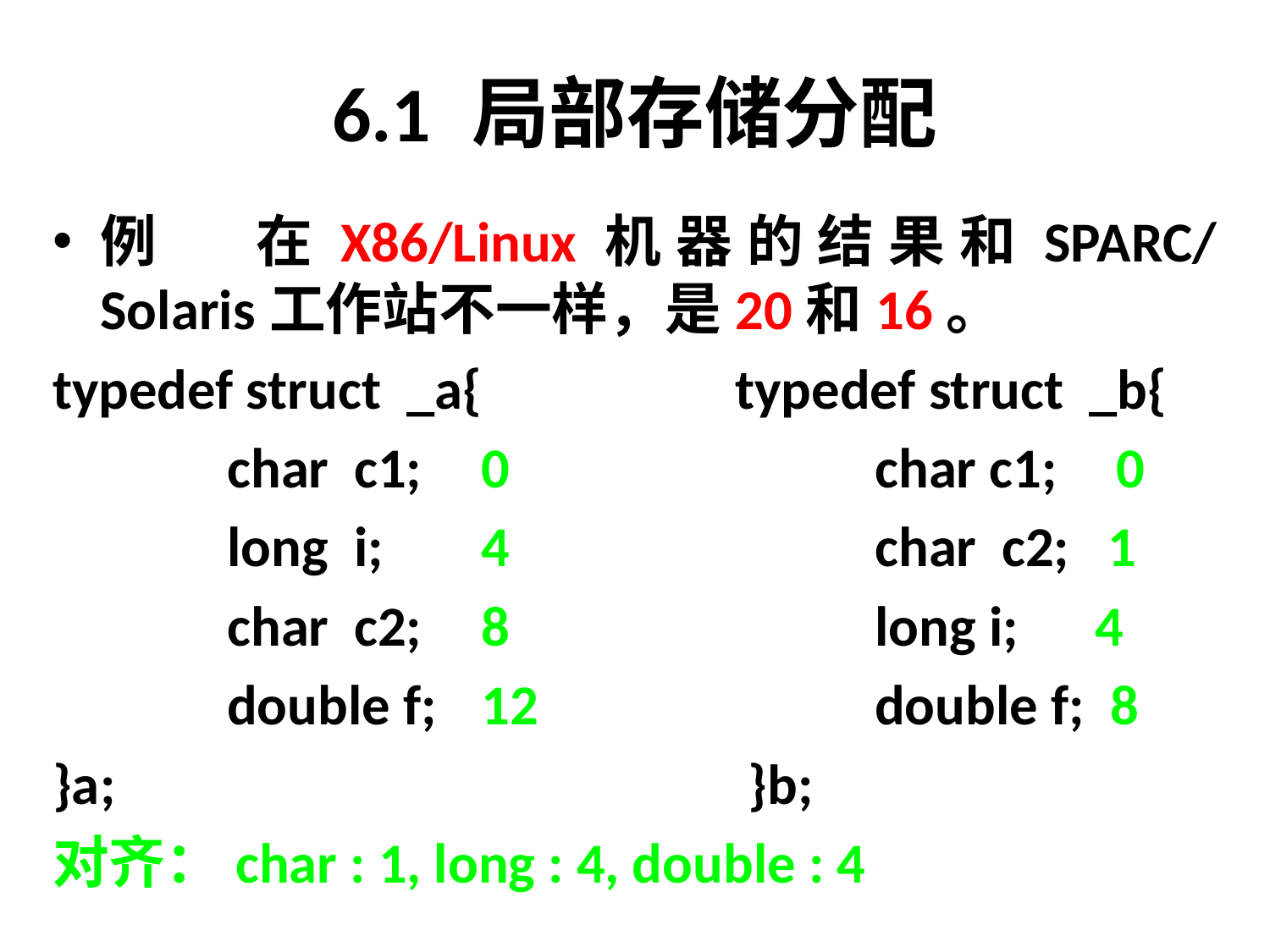

# 6.1 局部存储分配
例	在X86/Linux机器的结果和SPARC/Solaris工作站不一样，是20和16。
typedef struct  _a{		typedef struct  _b{
		char 	c1;	0			 char c1;	0
		long 	i;	4			 char	 c2;   1
		char	c2;	8			 long i;      4
		double f;	12			 double f;  8
}a;					 }b;
对齐：char : 1, long : 4, double : 4